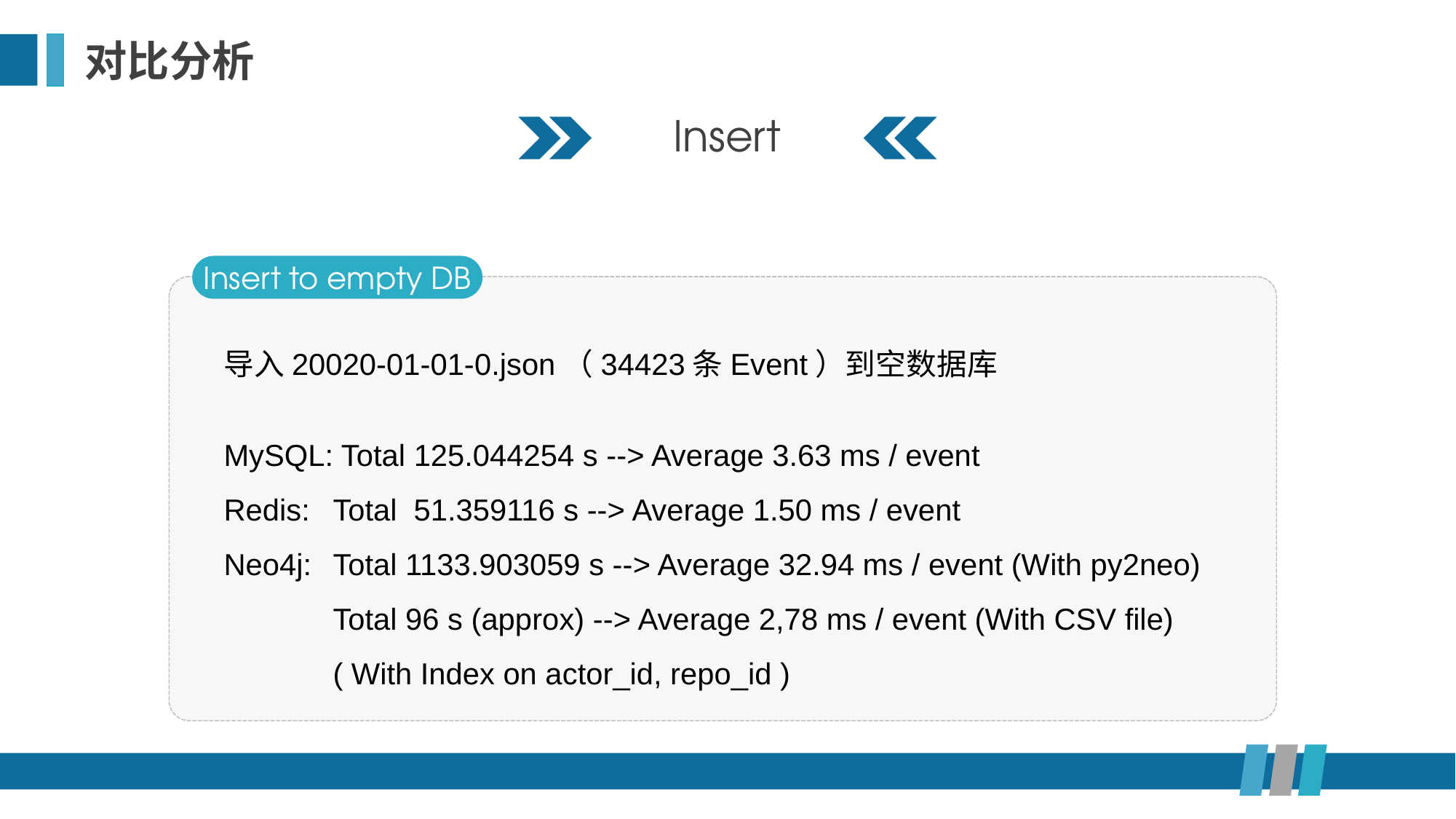

对比分析

Insert

Insert to empty DB

导入20020-01-01-0.json（34423条Event）到空数据库

MySQL: Total 125.044254 s --> Average 3.63 ms / event
Redis:	Total  51.359116 s --> Average 1.50 ms / event
Neo4j:	Total 1133.903059 s --> Average 32.94 ms / event (With py2neo)
	Total 96 s (approx) --> Average 2,78 ms / event (With CSV file)
	( With Index on actor_id, repo_id )